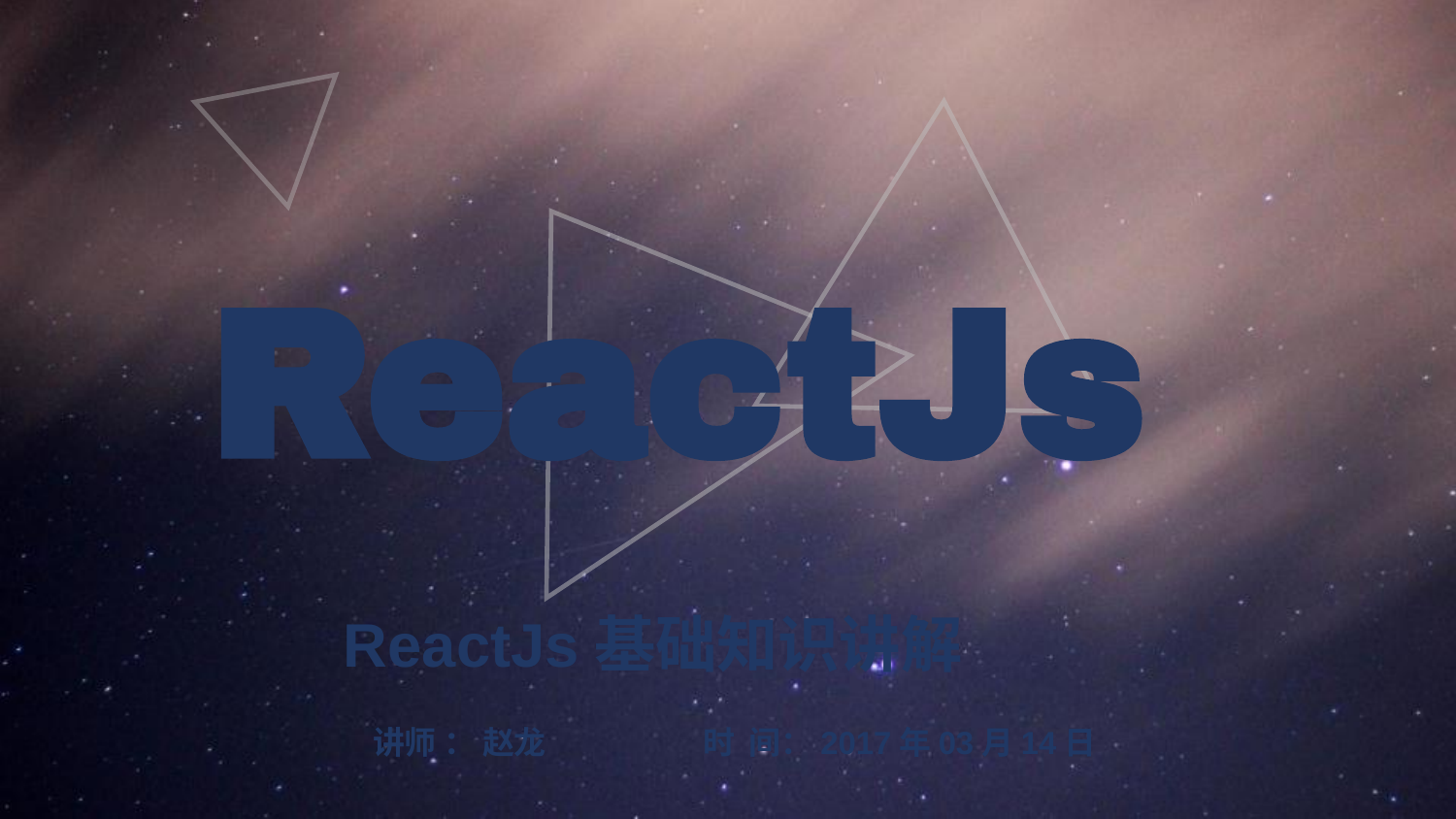

ReactJs
ReactJs基础知识讲解
时  间：2017年03月14日
讲师 ： 赵龙